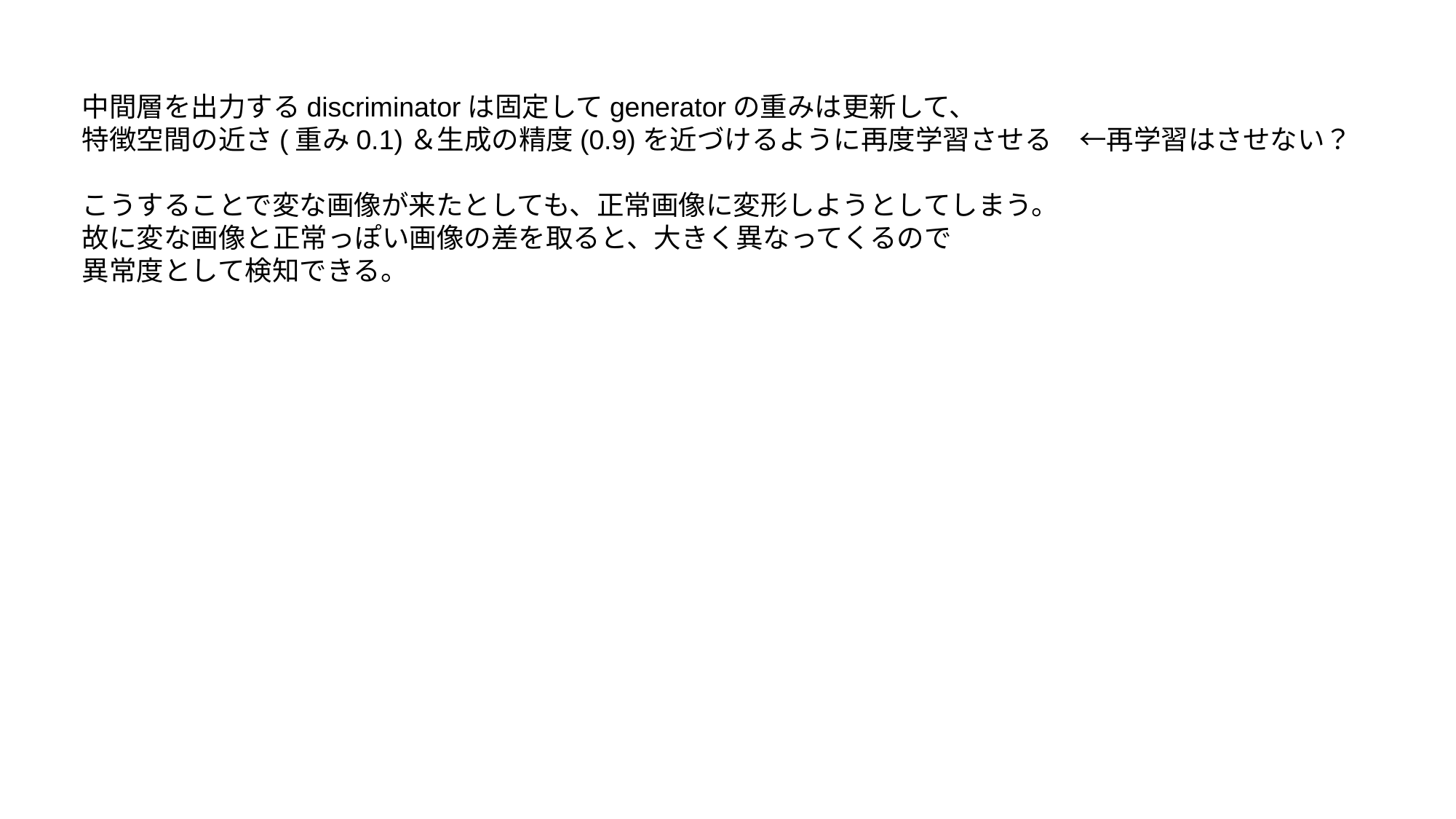

中間層を出力するdiscriminatorは固定してgeneratorの重みは更新して、
特徴空間の近さ(重み0.1)＆生成の精度(0.9)を近づけるように再度学習させる　←再学習はさせない？

こうすることで変な画像が来たとしても、正常画像に変形しようとしてしまう。
故に変な画像と正常っぽい画像の差を取ると、大きく異なってくるので
異常度として検知できる。